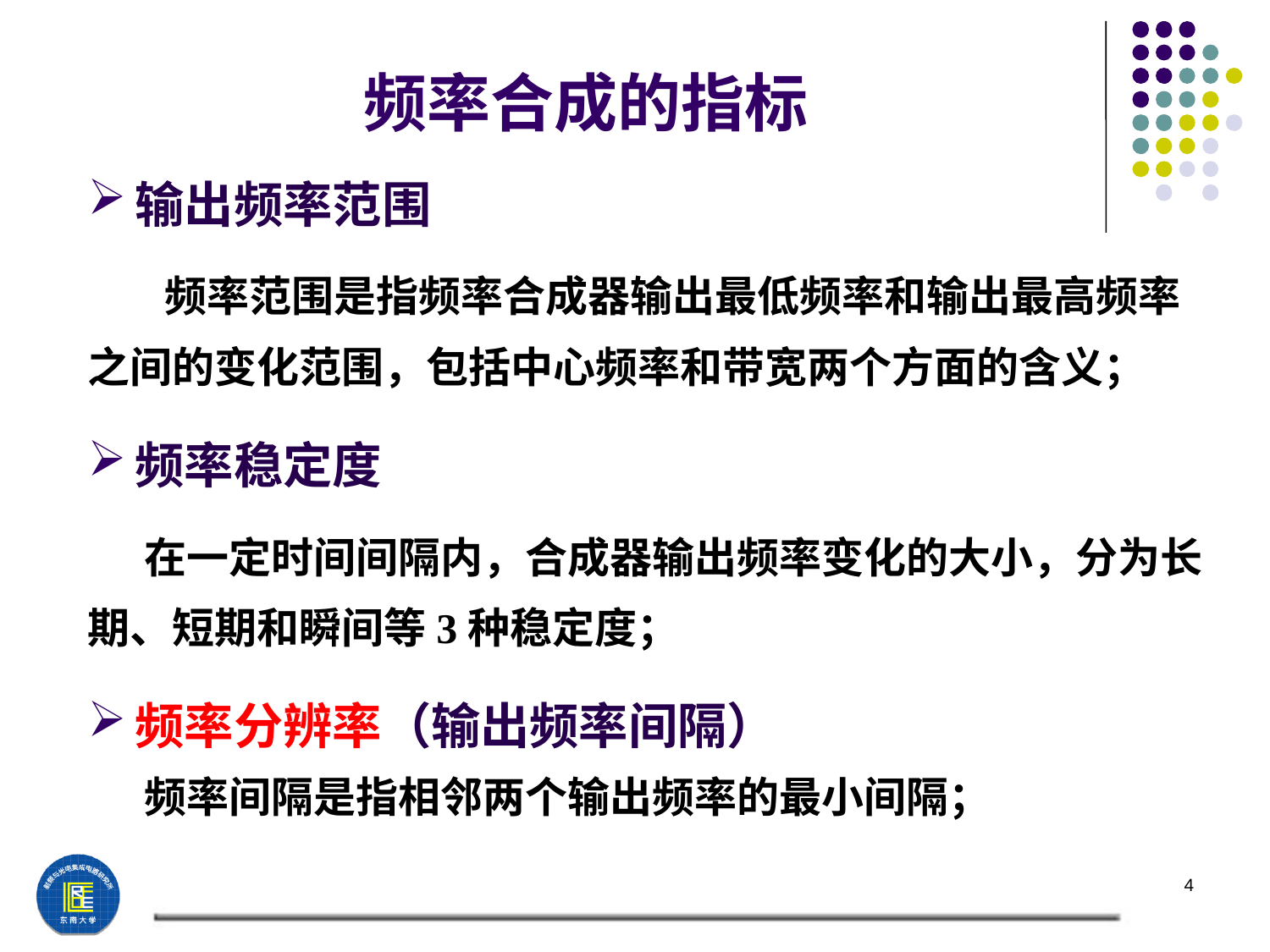

# 频率合成的指标
输出频率范围
       频率范围是指频率合成器输出最低频率和输出最高频率之间的变化范围，包括中心频率和带宽两个方面的含义；
频率稳定度
      在一定时间间隔内，合成器输出频率变化的大小，分为长期、短期和瞬间等3种稳定度；
频率分辨率（输出频率间隔）
      频率间隔是指相邻两个输出频率的最小间隔；
4